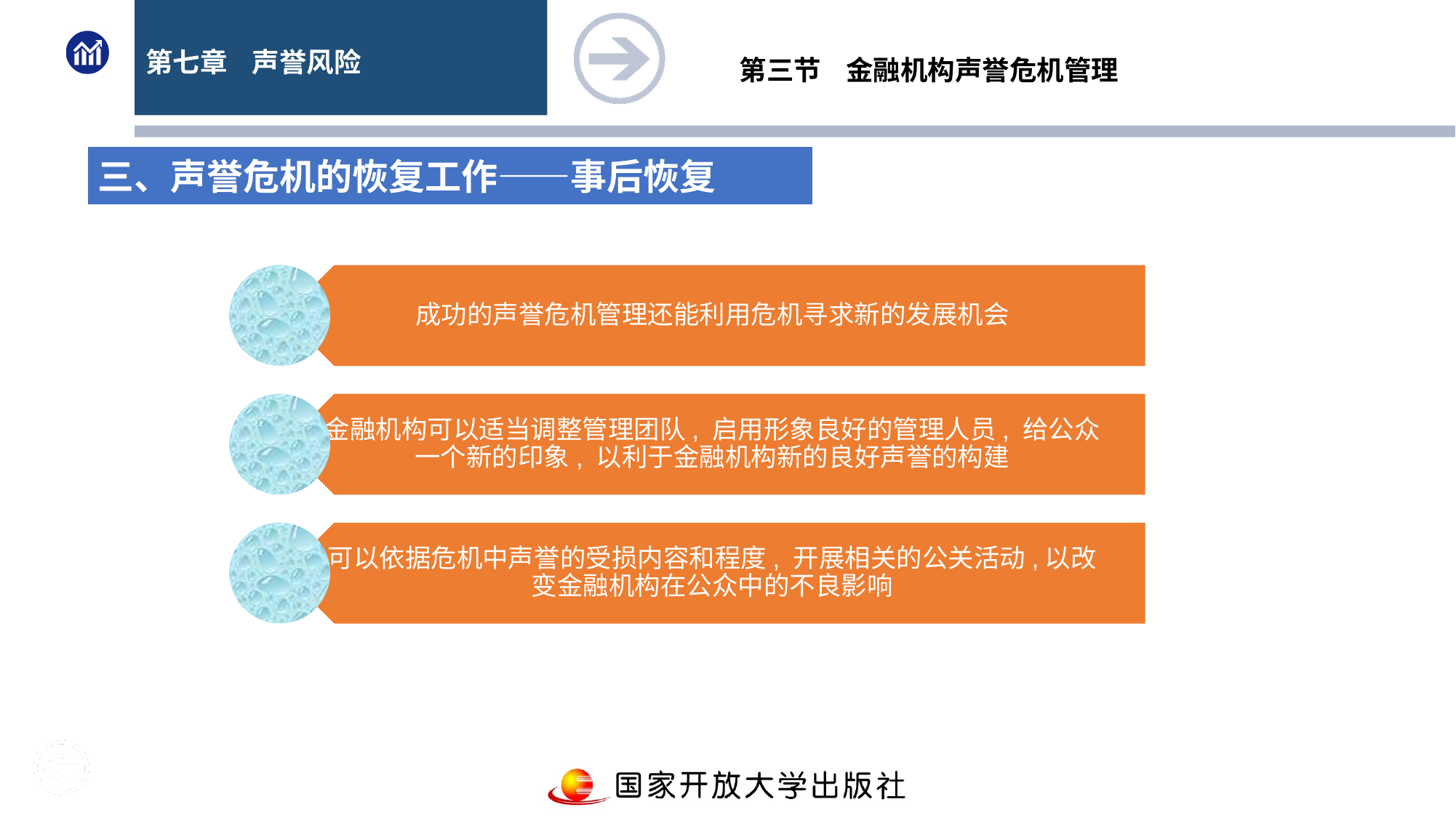

第三节    金融机构声誉危机管理
第七章    声誉风险
三、声誉危机的恢复工作——事后恢复
成功的声誉危机管理还能利用危机寻求新的发展机会
金融机构可以适当调整管理团队, 启用形象良好的管理人员, 给公众一个新的印象, 以利于金融机构新的良好声誉的构建
可以依据危机中声誉的受损内容和程度, 开展相关的公关活动,以改变金融机构在公众中的不良影响